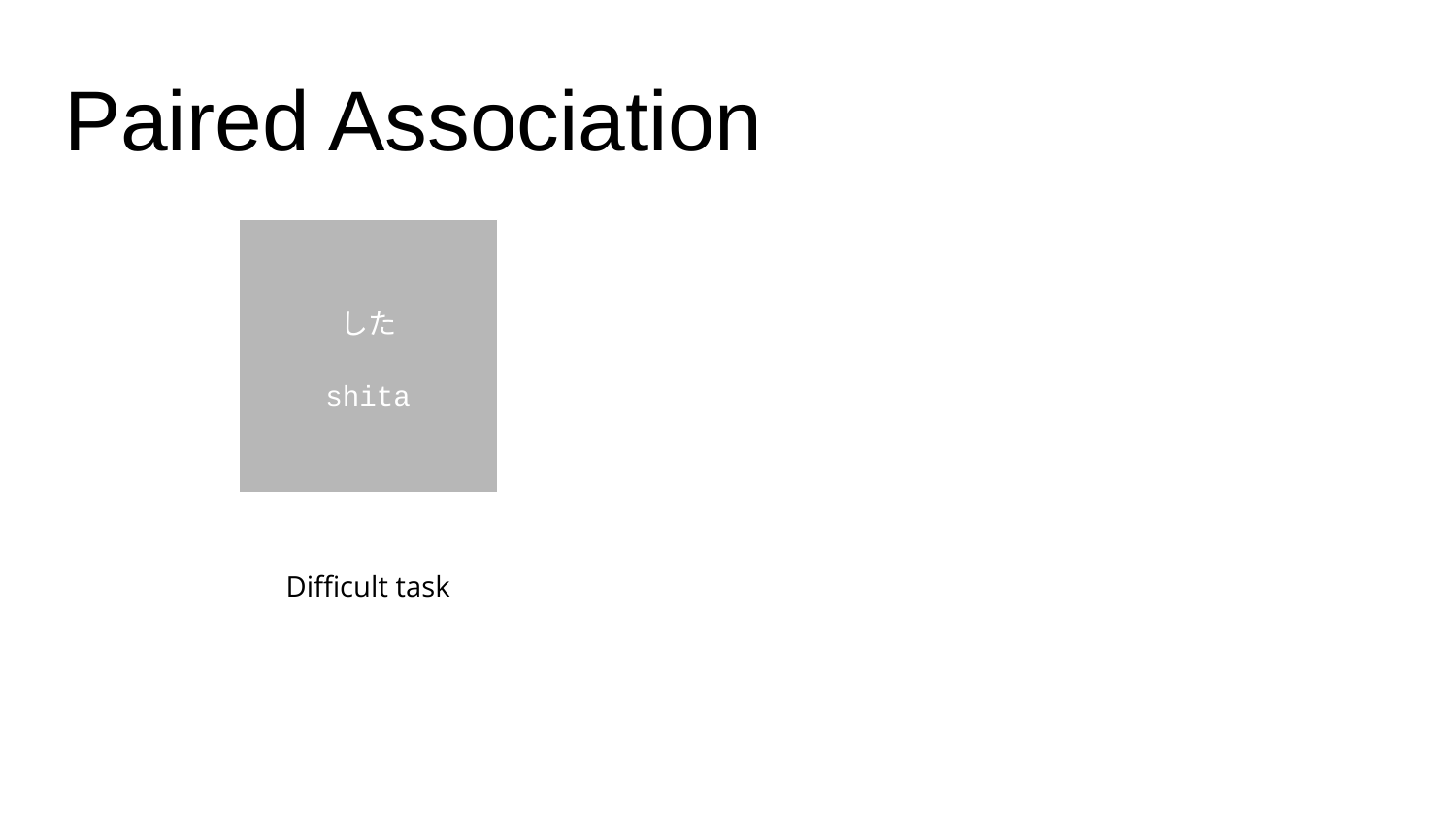

# Paired Association
した
shita
Difficult task